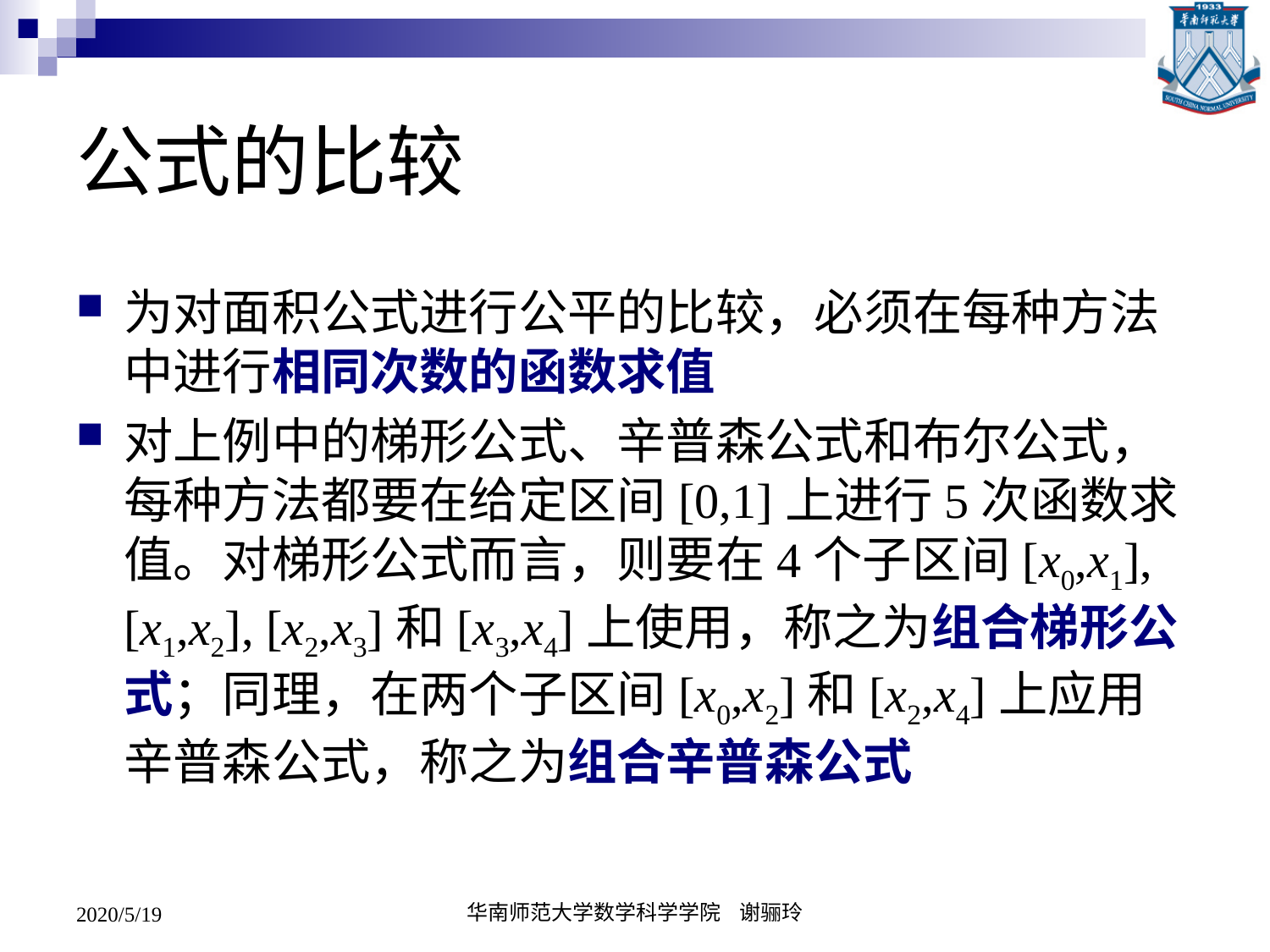

# 公式的比较
为对面积公式进行公平的比较，必须在每种方法中进行相同次数的函数求值
对上例中的梯形公式、辛普森公式和布尔公式，每种方法都要在给定区间[0,1]上进行5次函数求值。对梯形公式而言，则要在4个子区间[x0,x1], [x1,x2], [x2,x3]和[x3,x4]上使用，称之为组合梯形公式；同理，在两个子区间[x0,x2]和[x2,x4]上应用辛普森公式，称之为组合辛普森公式
2020/5/19
华南师范大学数学科学学院    谢骊玲